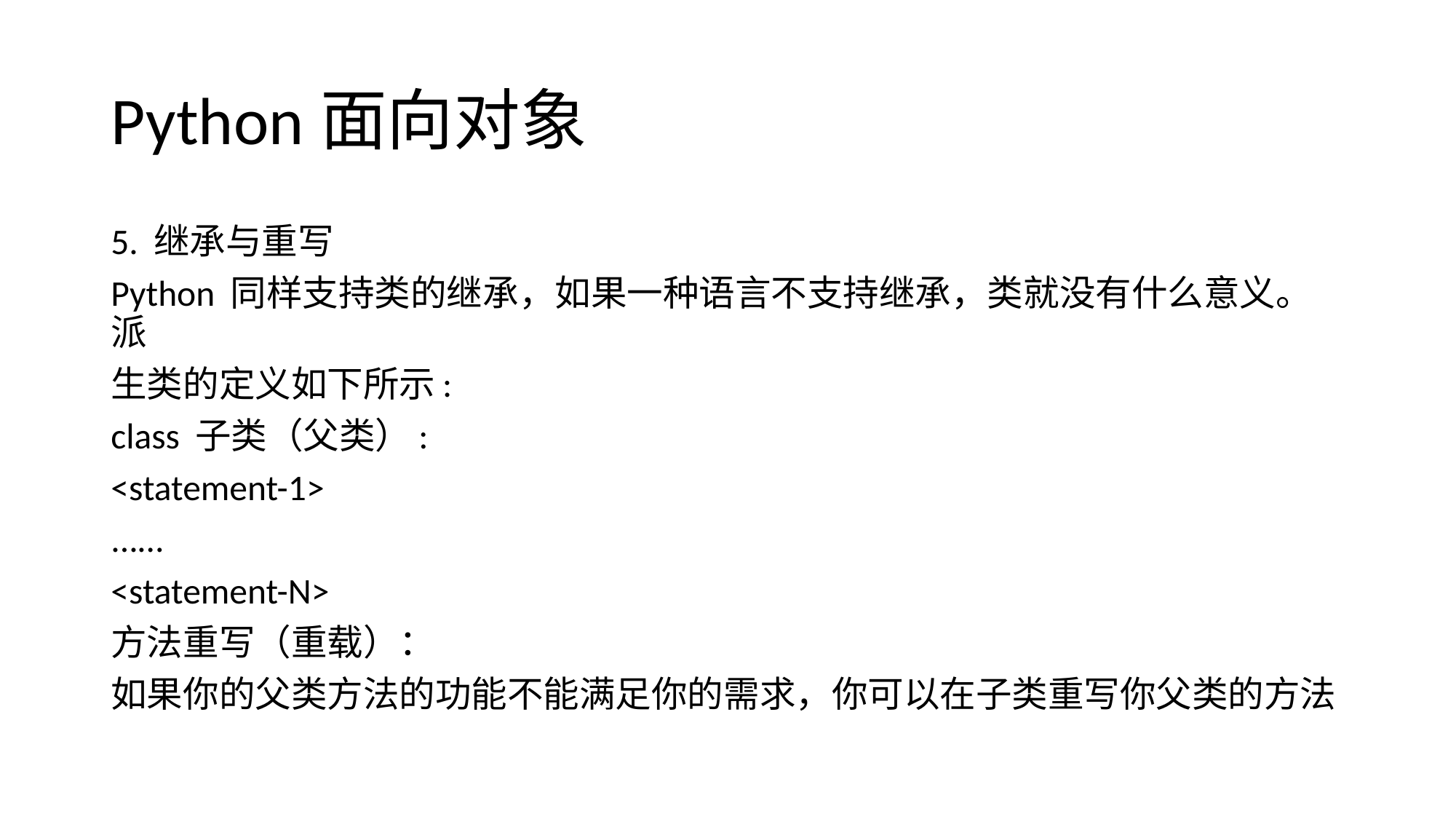

# Python面向对象
5. 继承与重写
Python 同样支持类的继承，如果一种语言不支持继承，类就没有什么意义。派
生类的定义如下所示:
class 子类（父类）:
<statement-1>
...…
<statement-N>
方法重写（重载）：
如果你的父类方法的功能不能满足你的需求，你可以在子类重写你父类的方法